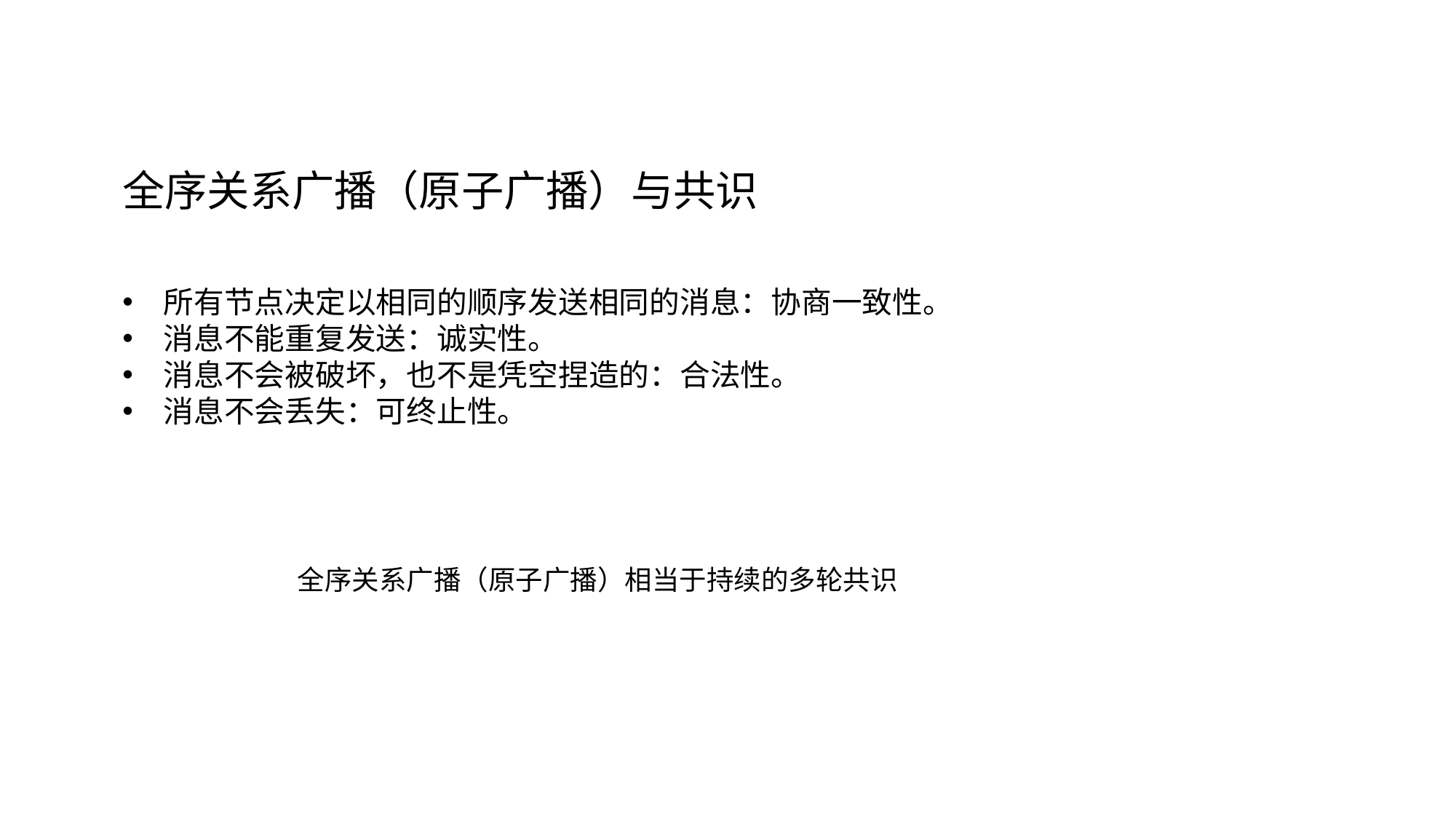

全序关系广播（原子广播）与共识
所有节点决定以相同的顺序发送相同的消息：协商一致性。
消息不能重复发送：诚实性。
消息不会被破坏，也不是凭空捏造的：合法性。
消息不会丢失：可终止性。
全序关系广播（原子广播）相当于持续的多轮共识